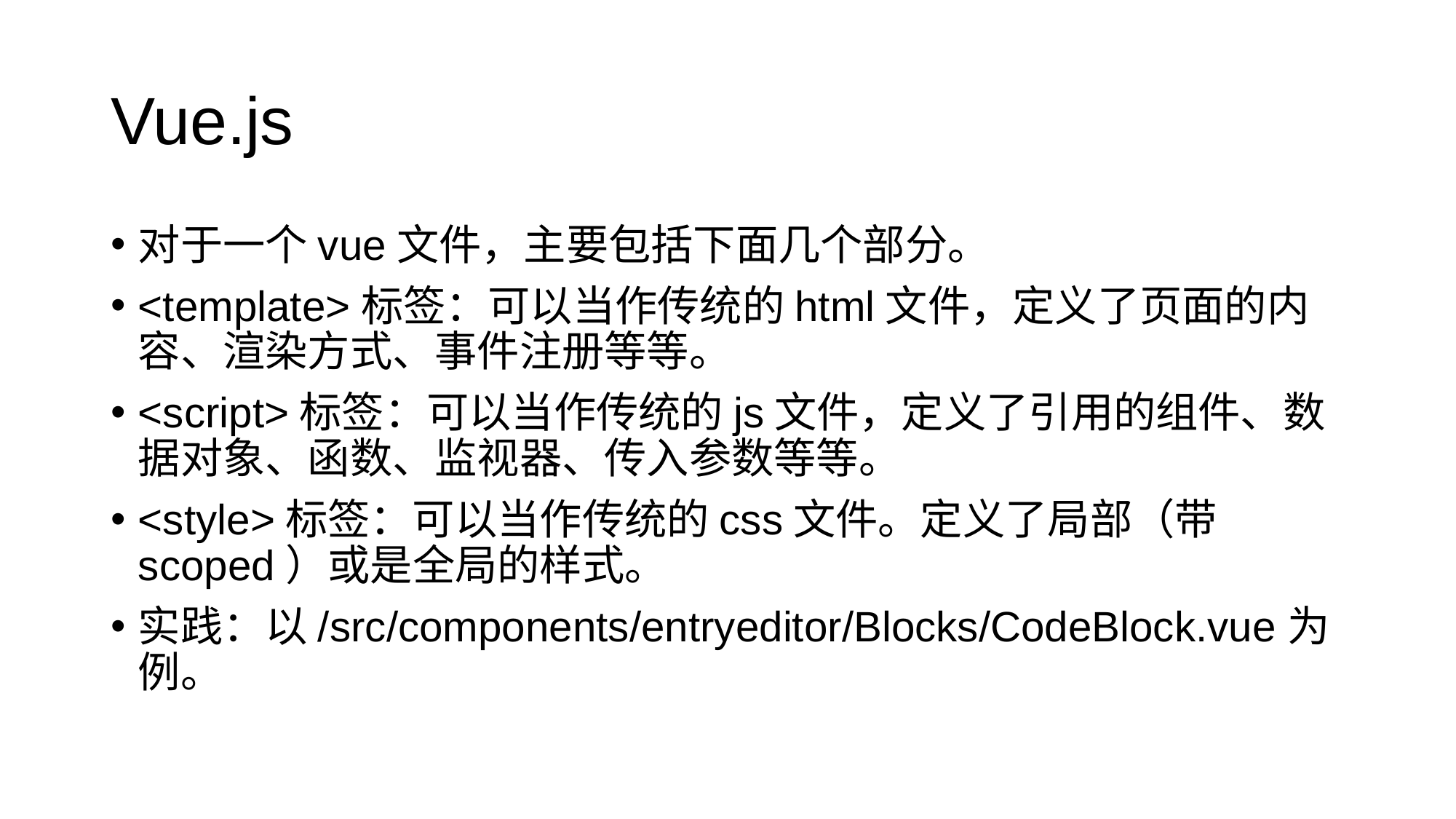

# Vue.js
对于一个vue文件，主要包括下面几个部分。
<template>标签：可以当作传统的html文件，定义了页面的内容、渲染方式、事件注册等等。
<script>标签：可以当作传统的js文件，定义了引用的组件、数据对象、函数、监视器、传入参数等等。
<style>标签：可以当作传统的css文件。定义了局部（带scoped）或是全局的样式。
实践：以/src/components/entryeditor/Blocks/CodeBlock.vue为例。